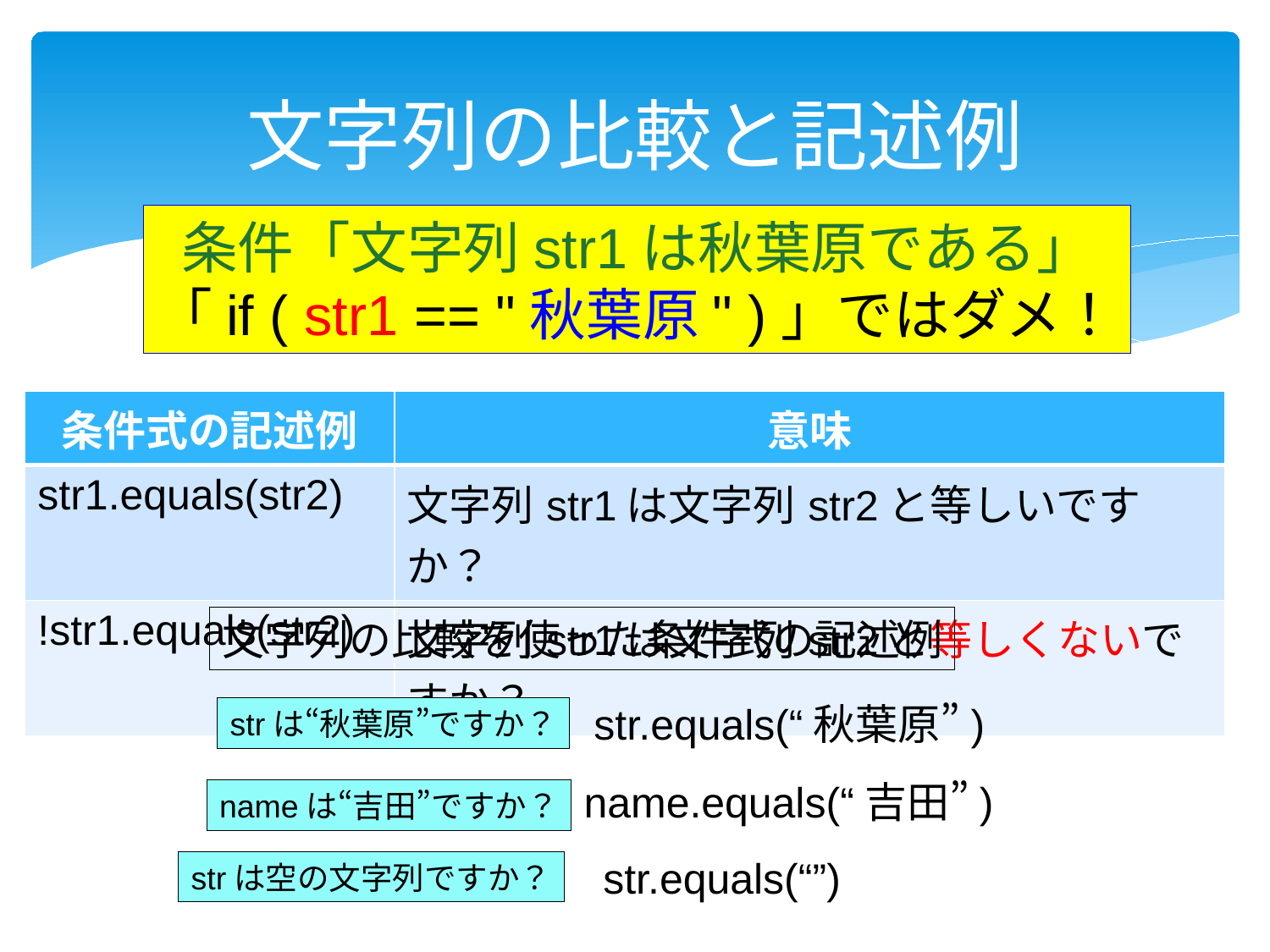

# 文字列の比較と記述例
条件「文字列str1は秋葉原である」
「if ( str1 == "秋葉原" )」ではダメ！
| 条件式の記述例 | 意味 |
| --- | --- |
| str1.equals(str2) | 文字列str1は文字列str2と等しいですか？ |
| !str1.equals(str2) | 文字列str1は文字列str2と等しくないですか？ |
文字列の比較を使った条件式の記述例
str.equals(“秋葉原”)
strは“秋葉原”ですか？
name.equals(“吉田”)
nameは“吉田”ですか？
str.equals(“”)
strは空の文字列ですか？